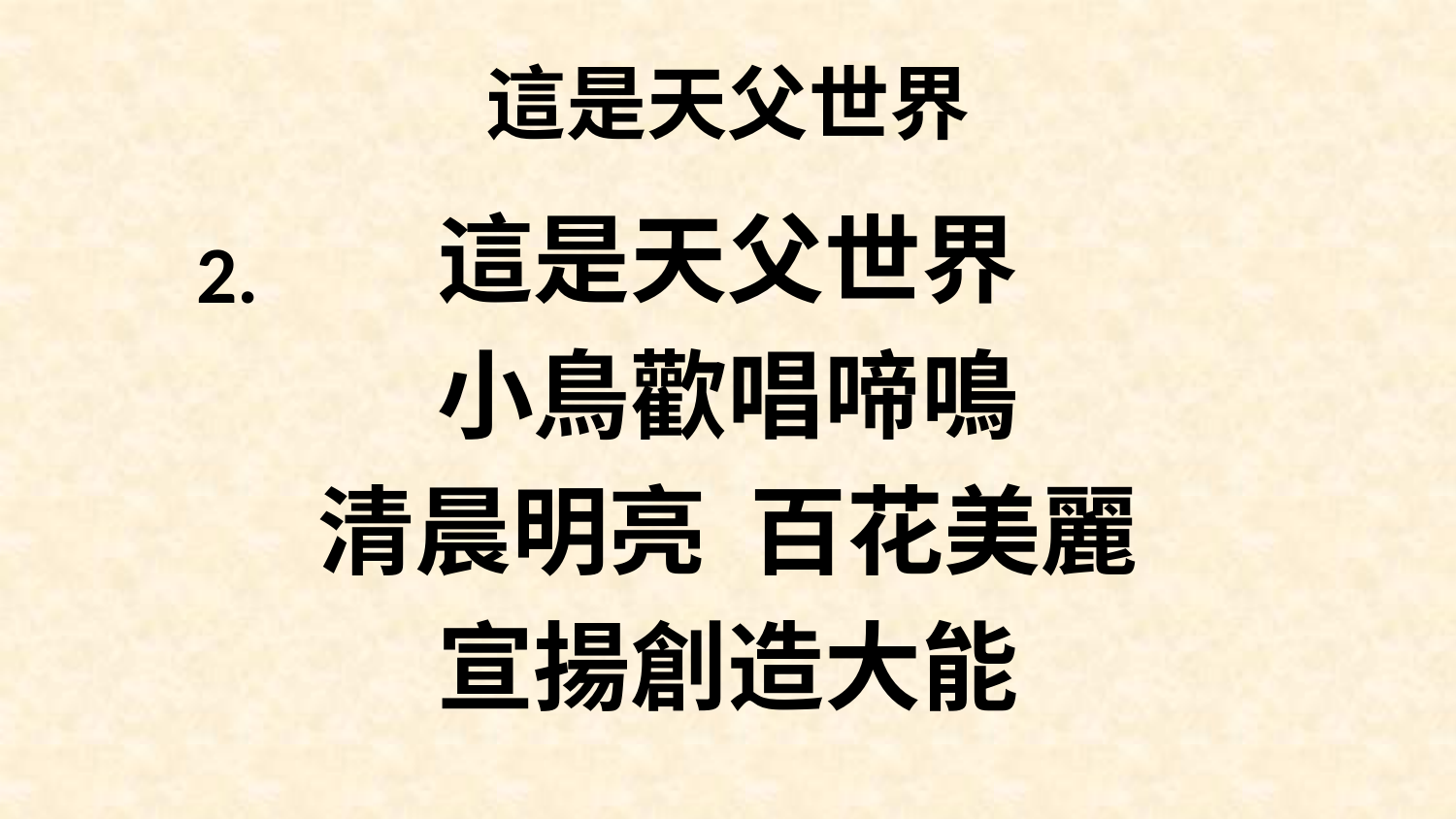

# 這是天父世界
這是天父世界
小鳥歡唱啼鳴
清晨明亮  百花美麗
宣揚創造大能
2.